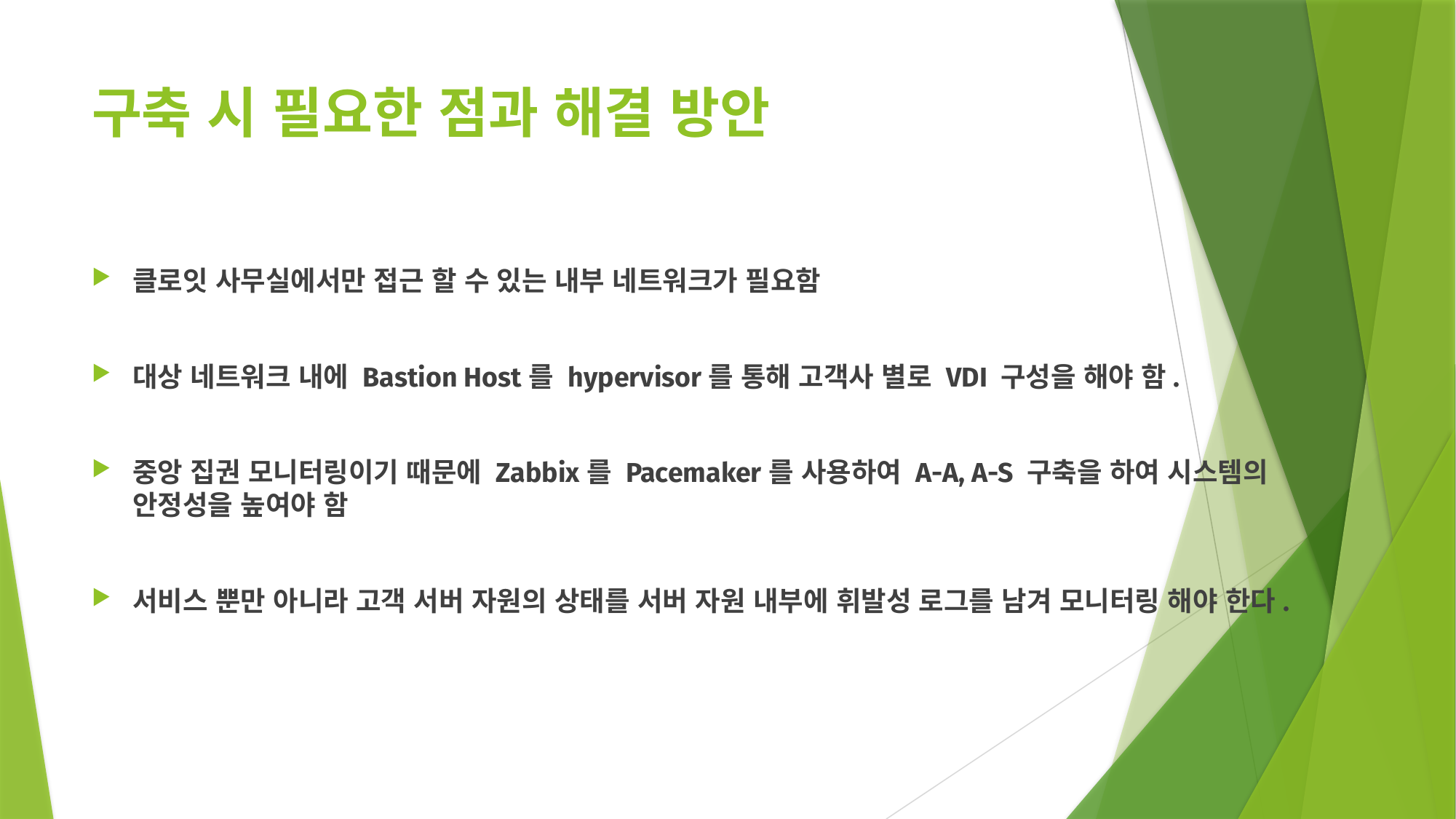

# 구축 시 필요한 점과 해결 방안
클로잇 사무실에서만 접근 할 수 있는 내부 네트워크가 필요함

대상 네트워크 내에 Bastion Host를 hypervisor를 통해 고객사 별로 VDI 구성을 해야 함.

중앙 집권 모니터링이기 때문에 Zabbix를 Pacemaker를 사용하여 A-A, A-S 구축을 하여 시스템의 안정성을 높여야 함

서비스 뿐만 아니라 고객 서버 자원의 상태를 서버 자원 내부에 휘발성 로그를 남겨 모니터링 해야 한다.